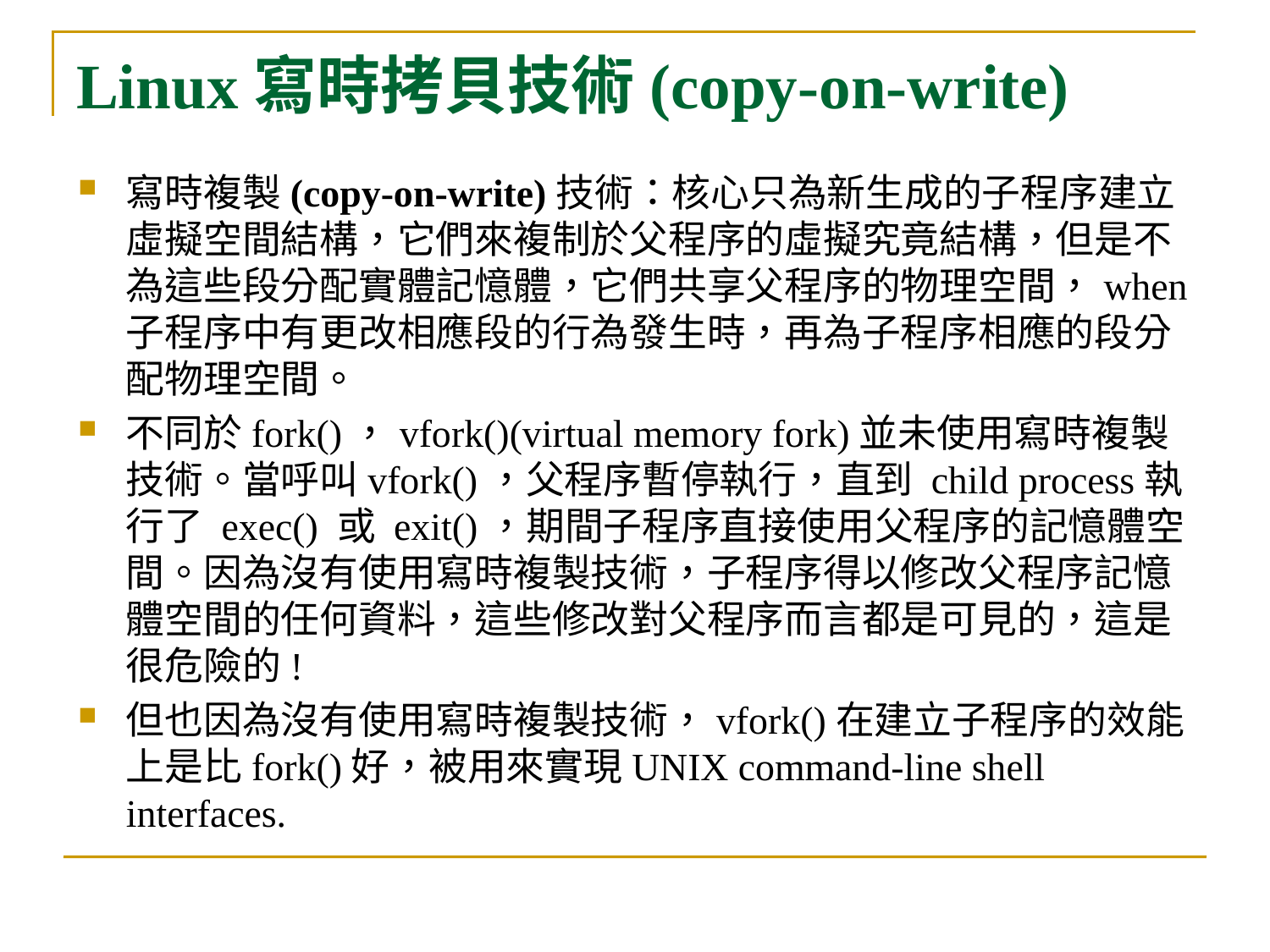

# Linux寫時拷貝技術(copy-on-write)
寫時複製(copy-on-write)技術：核心只為新生成的子程序建立虛擬空間結構，它們來複制於父程序的虛擬究竟結構，但是不為這些段分配實體記憶體，它們共享父程序的物理空間，when子程序中有更改相應段的行為發生時，再為子程序相應的段分配物理空間。
不同於fork()，vfork()(virtual memory fork)並未使用寫時複製技術。當呼叫vfork()，父程序暫停執行，直到 child process執行了 exec() 或 exit()，期間子程序直接使用父程序的記憶體空間。因為沒有使用寫時複製技術，子程序得以修改父程序記憶體空間的任何資料，這些修改對父程序而言都是可見的，這是很危險的!
但也因為沒有使用寫時複製技術，vfork()在建立子程序的效能上是比fork()好，被用來實現UNIX command-line shell interfaces.